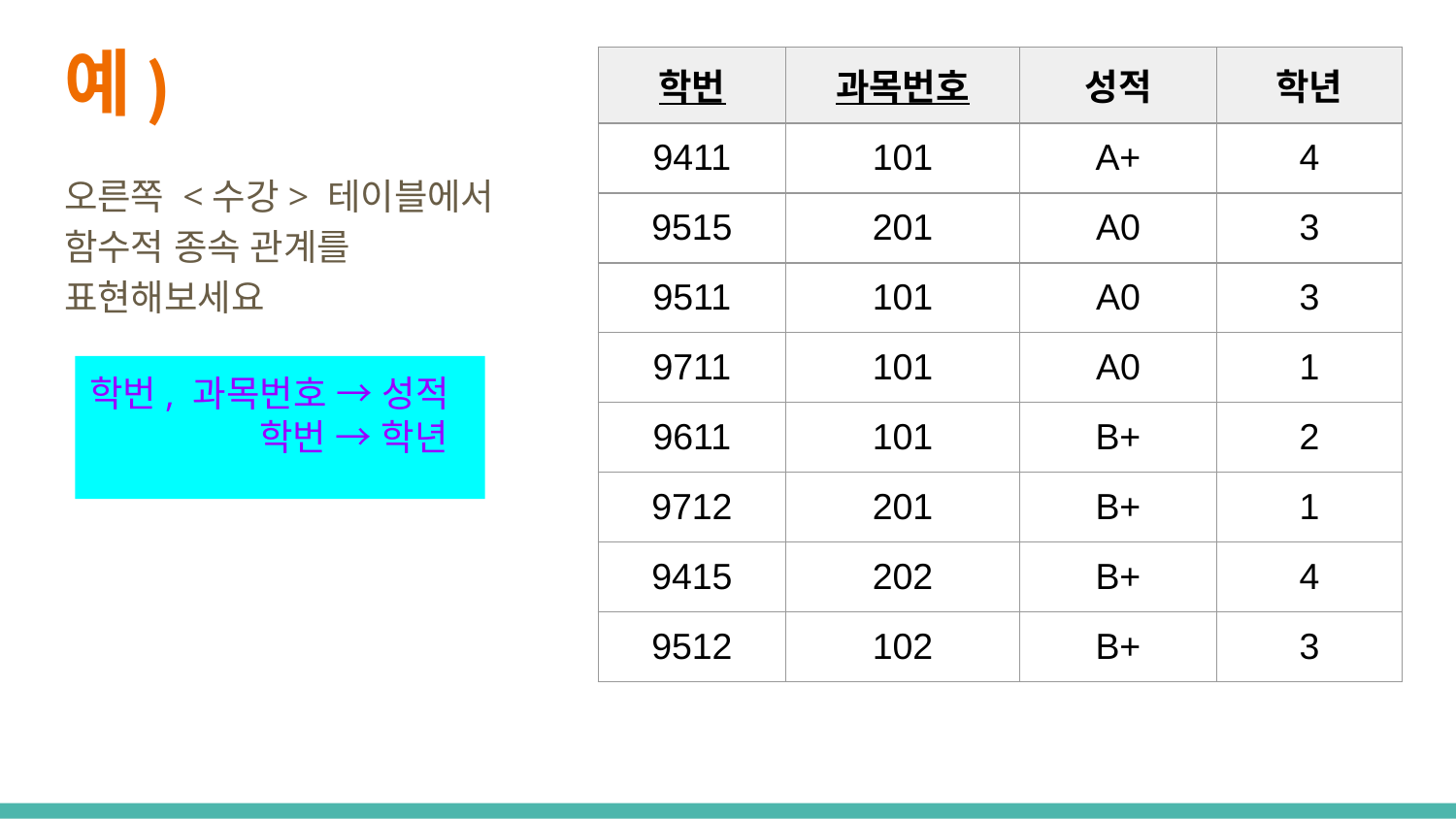

# 예)
| 학번 | 과목번호 | 성적 | 학년 |
| --- | --- | --- | --- |
| 9411 | 101 | A+ | 4 |
| 9515 | 201 | A0 | 3 |
| 9511 | 101 | A0 | 3 |
| 9711 | 101 | A0 | 1 |
| 9611 | 101 | B+ | 2 |
| 9712 | 201 | B+ | 1 |
| 9415 | 202 | B+ | 4 |
| 9512 | 102 | B+ | 3 |
오른쪽 <수강> 테이블에서 함수적 종속 관계를 표현해보세요
학번, 과목번호 → 성적
                 학번 → 학년